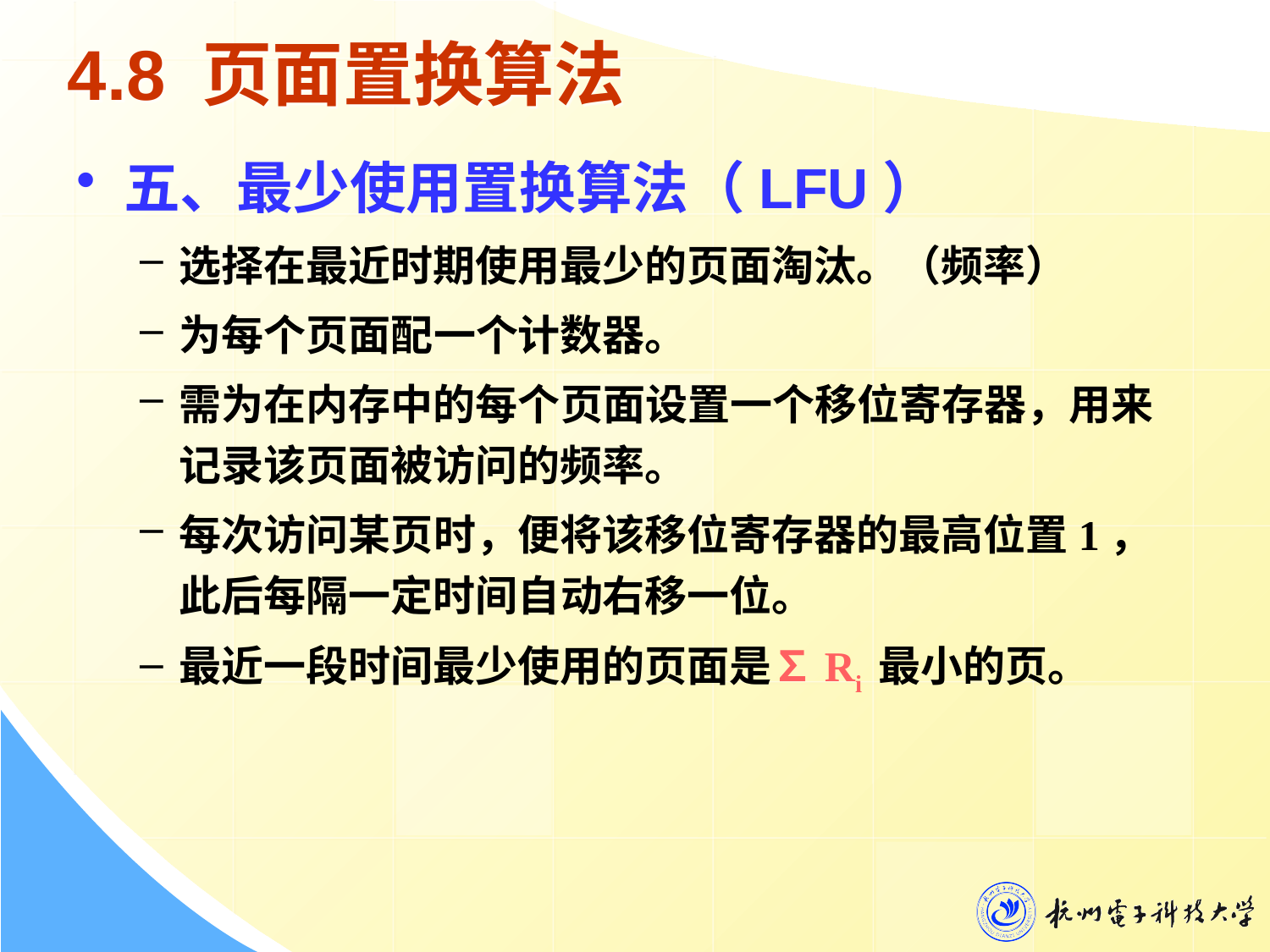

# 4.8 页面置换算法
五、最少使用置换算法（LFU）
选择在最近时期使用最少的页面淘汰。（频率）
为每个页面配一个计数器。
需为在内存中的每个页面设置一个移位寄存器，用来记录该页面被访问的频率。
每次访问某页时，便将该移位寄存器的最高位置1，此后每隔一定时间自动右移一位。
最近一段时间最少使用的页面是∑Ri 最小的页。